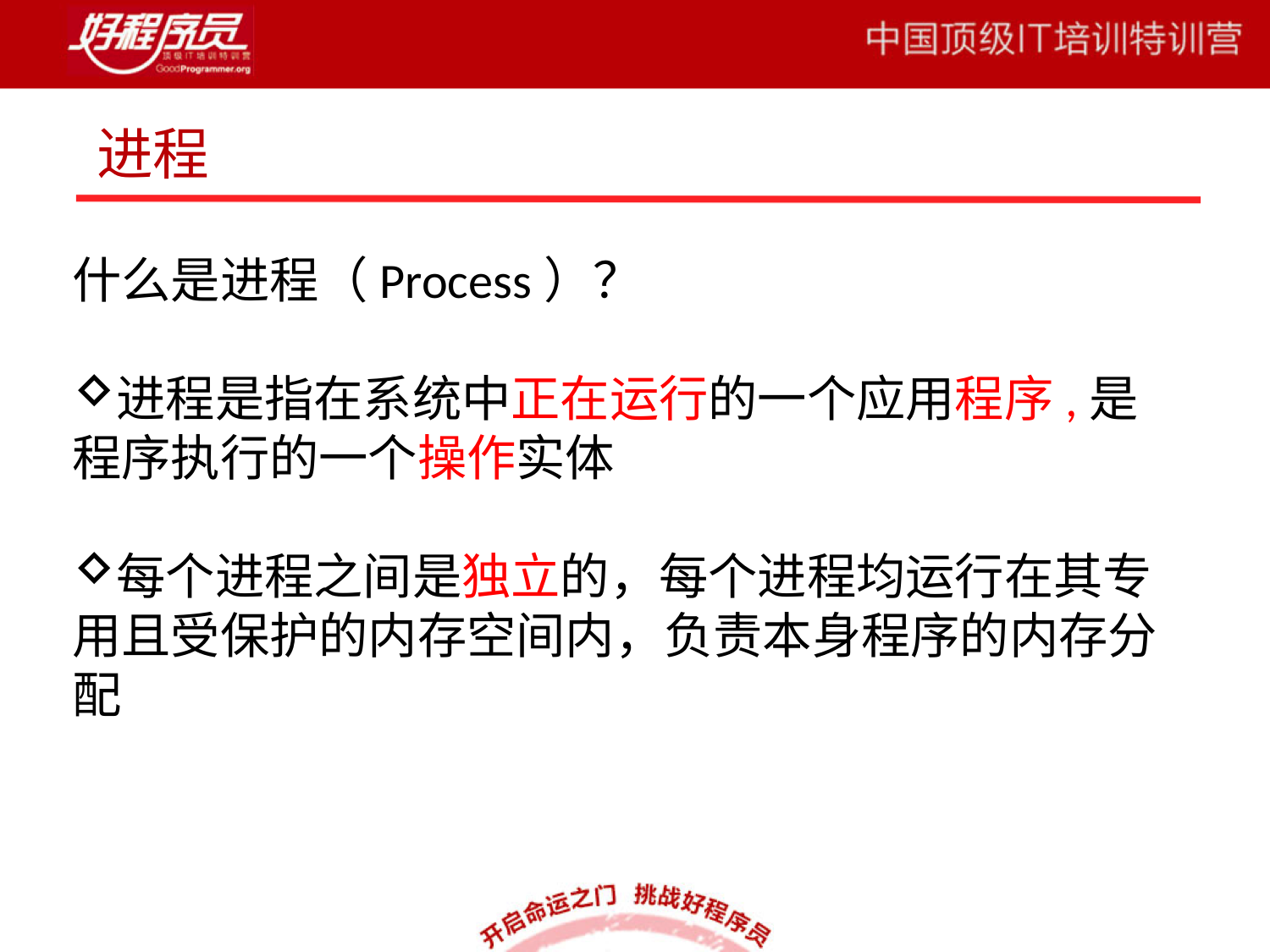

进程
什么是进程（Process）？

进程是指在系统中正在运行的一个应用程序,是程序执行的一个操作实体

每个进程之间是独立的，每个进程均运行在其专用且受保护的内存空间内，负责本身程序的内存分配